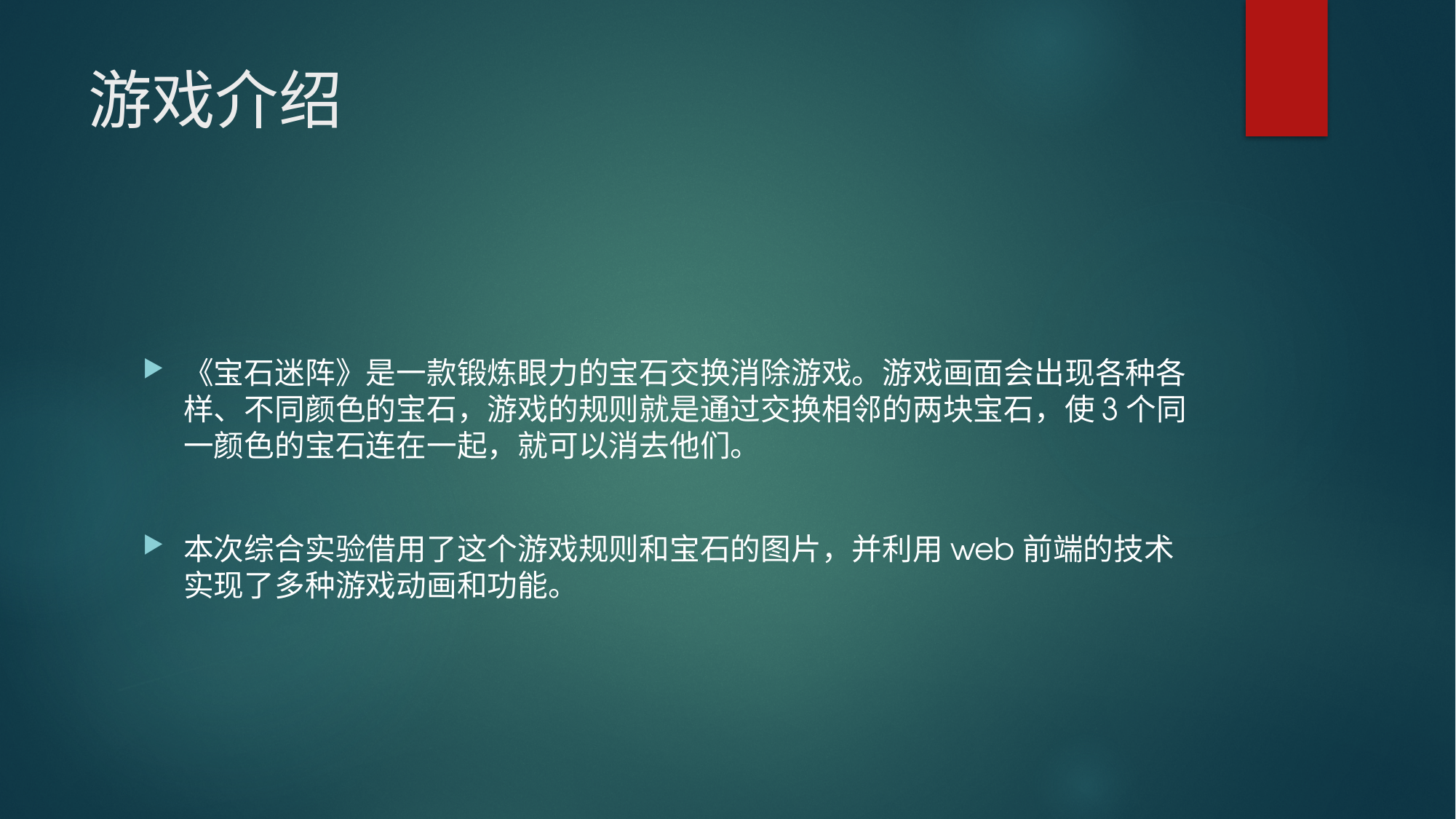

# 游戏介绍

《宝石迷阵》是一款锻炼眼力的宝石交换消除游戏。游戏画面会出现各种各样、不同颜色的宝石，游戏的规则就是通过交换相邻的两块宝石，使3个同一颜色的宝石连在一起，就可以消去他们。

本次综合实验借用了这个游戏规则和宝石的图片，并利用web前端的技术实现了多种游戏动画和功能。